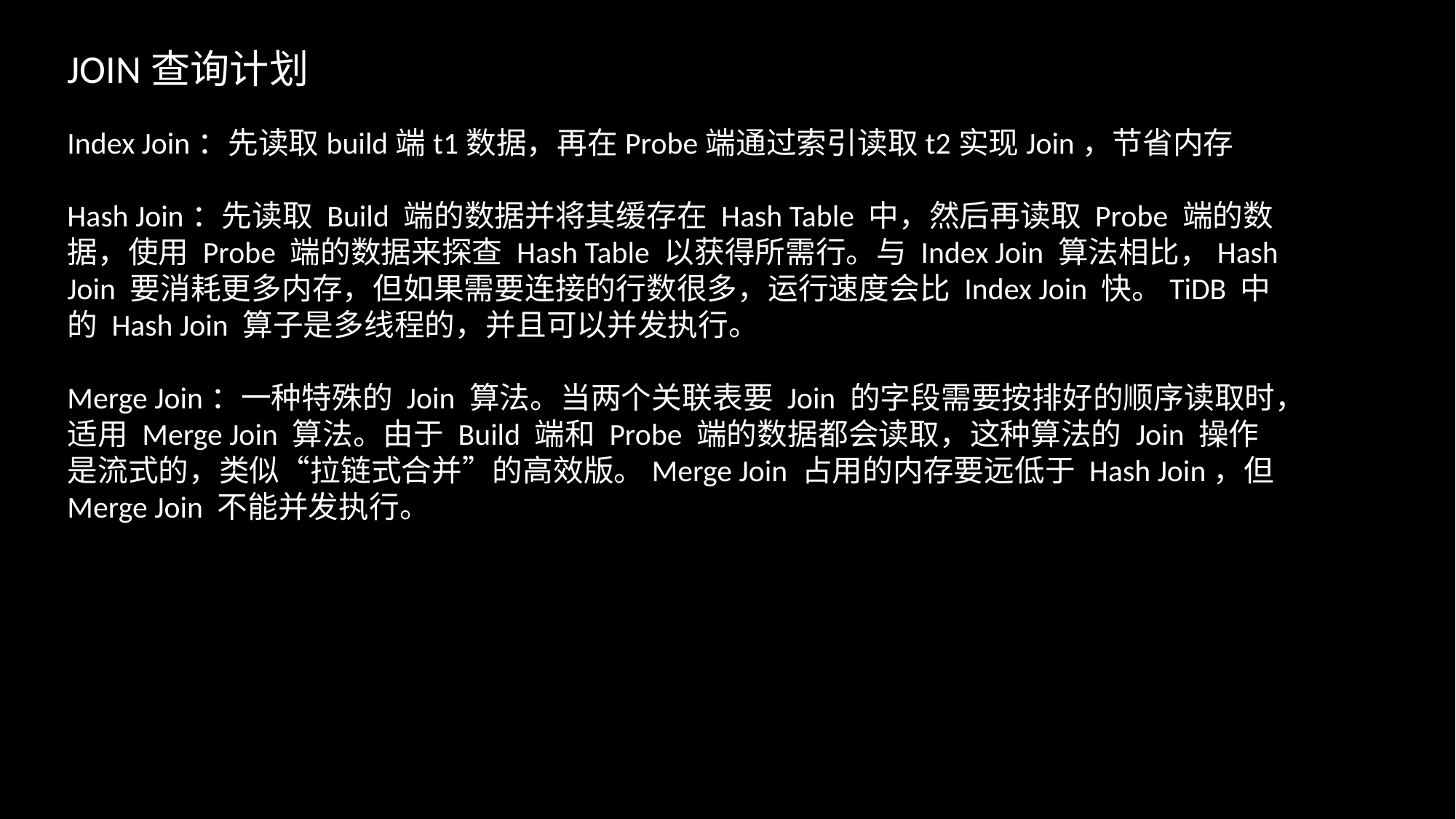

JOIN查询计划
Index Join：先读取build端t1数据，再在Probe端通过索引读取t2实现Join，节省内存

Hash Join：先读取 Build 端的数据并将其缓存在 Hash Table 中，然后再读取 Probe 端的数据，使用 Probe 端的数据来探查 Hash Table 以获得所需行。与 Index Join 算法相比，Hash Join 要消耗更多内存，但如果需要连接的行数很多，运行速度会比 Index Join 快。TiDB 中的 Hash Join 算子是多线程的，并且可以并发执行。

Merge Join：一种特殊的 Join 算法。当两个关联表要 Join 的字段需要按排好的顺序读取时，适用 Merge Join 算法。由于 Build 端和 Probe 端的数据都会读取，这种算法的 Join 操作是流式的，类似“拉链式合并”的高效版。Merge Join 占用的内存要远低于 Hash Join，但 Merge Join 不能并发执行。